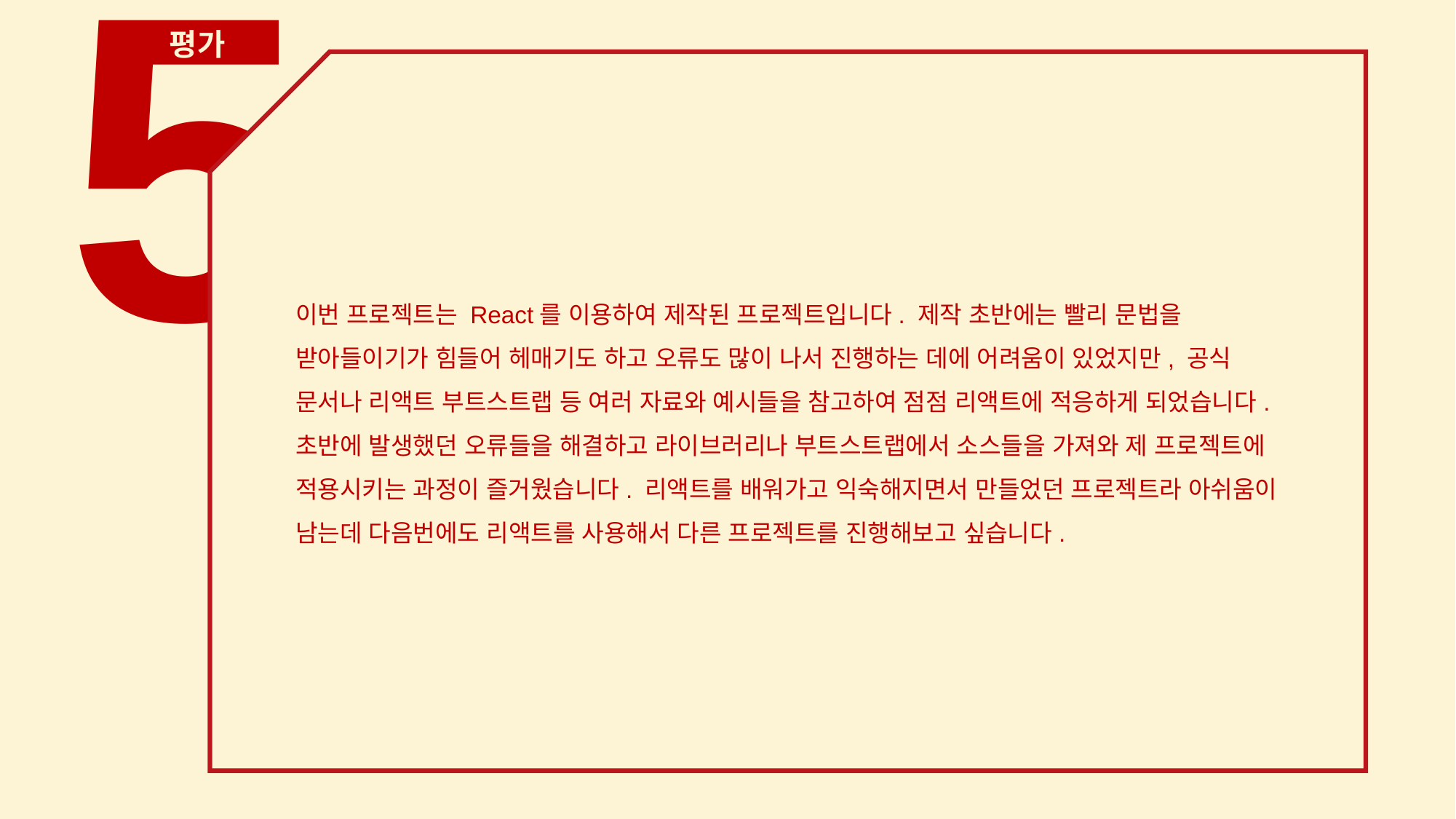

5
평가
이번 프로젝트는 React를 이용하여 제작된 프로젝트입니다. 제작 초반에는 빨리 문법을 받아들이기가 힘들어 헤매기도 하고 오류도 많이 나서 진행하는 데에 어려움이 있었지만, 공식 문서나 리액트 부트스트랩 등 여러 자료와 예시들을 참고하여 점점 리액트에 적응하게 되었습니다. 초반에 발생했던 오류들을 해결하고 라이브러리나 부트스트랩에서 소스들을 가져와 제 프로젝트에 적용시키는 과정이 즐거웠습니다. 리액트를 배워가고 익숙해지면서 만들었던 프로젝트라 아쉬움이 남는데 다음번에도 리액트를 사용해서 다른 프로젝트를 진행해보고 싶습니다.